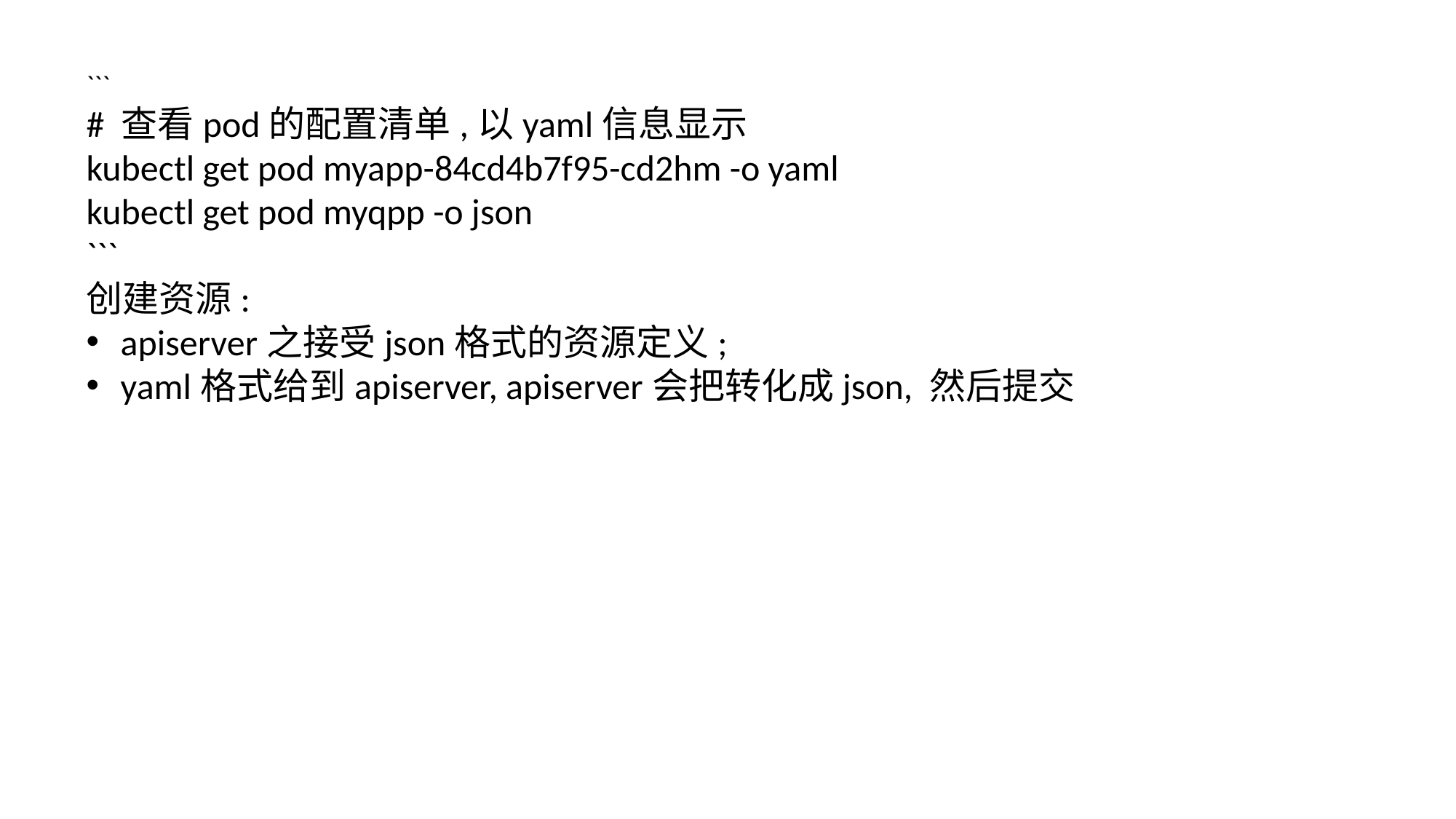

```
# 查看pod的配置清单,以yaml信息显示
kubectl get pod myapp-84cd4b7f95-cd2hm -o yaml
kubectl get pod myqpp -o json
```
创建资源:
apiserver之接受json格式的资源定义;
yaml格式给到apiserver, apiserver会把转化成json, 然后提交